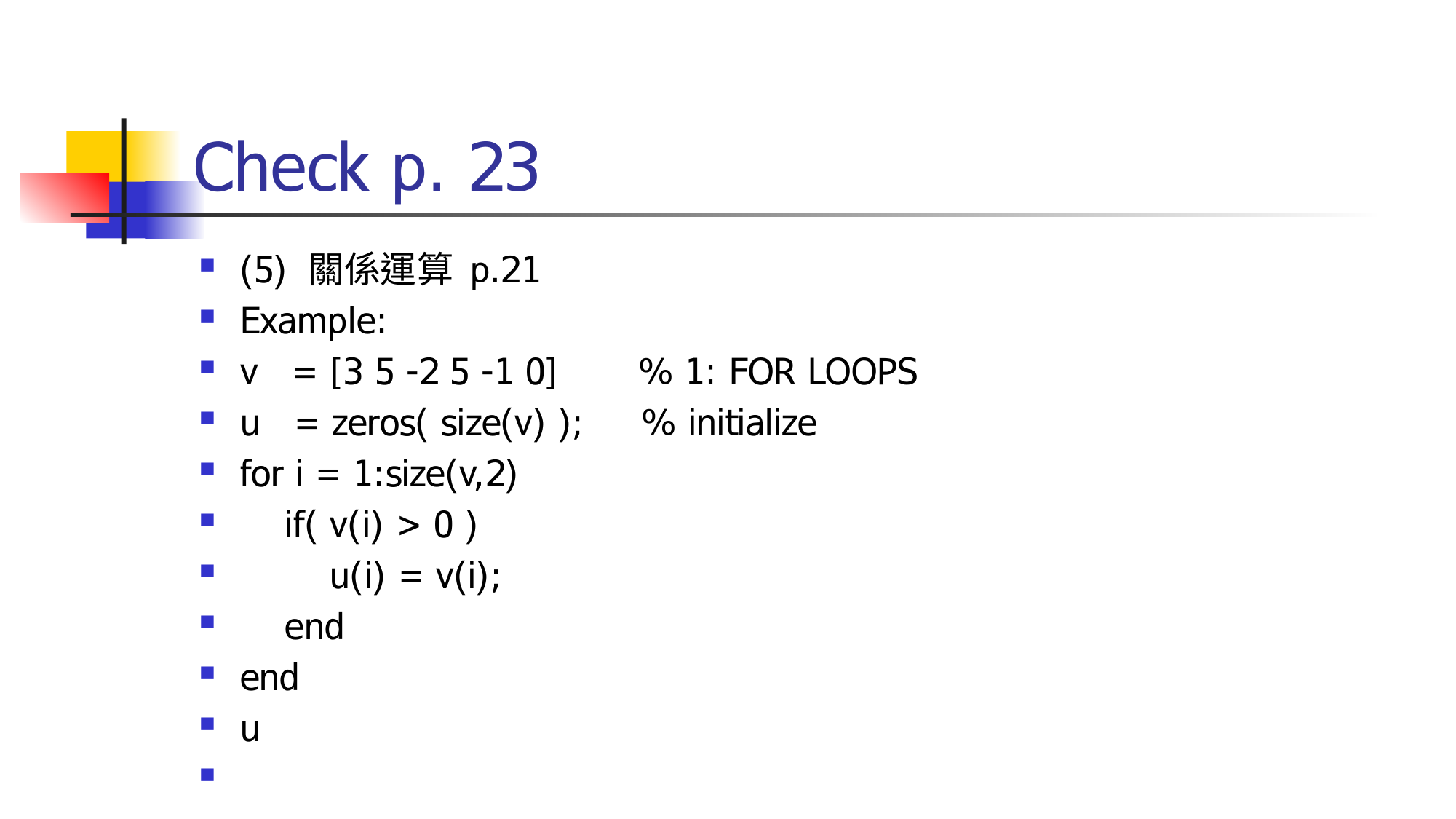

# Check p. 23
(5) 關係運算 p.21
Example:
v   = [3 5 -2 5 -1 0]       % 1: FOR LOOPS
u   = zeros( size(v) );     % initialize
for i = 1:size(v,2)
    if( v(i) > 0 )
        u(i) = v(i);
    end
end
u